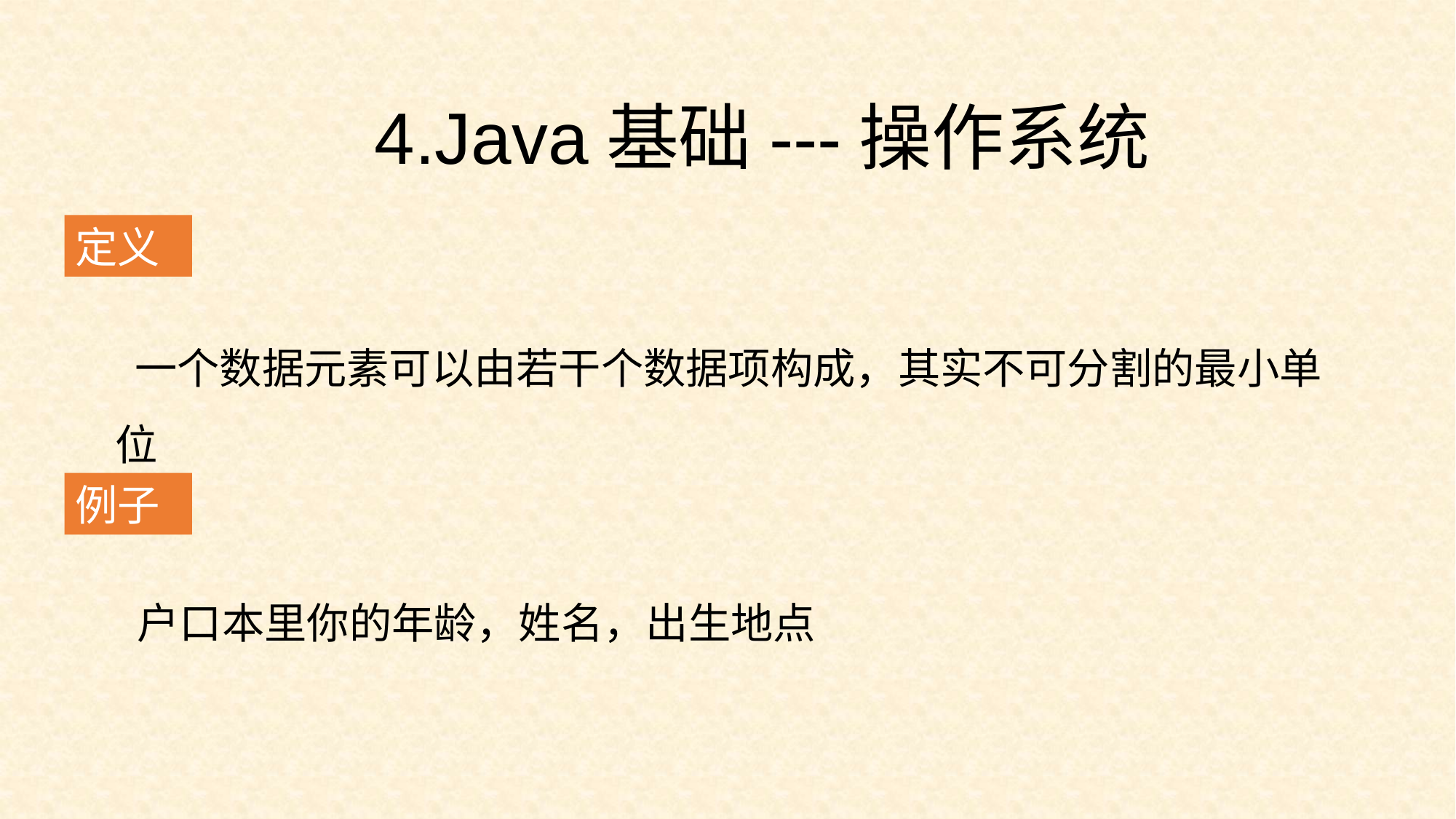

4.Java基础---操作系统
定义
 一个数据元素可以由若干个数据项构成，其实不可分割的最小单位
例子
户口本里你的年龄，姓名，出生地点